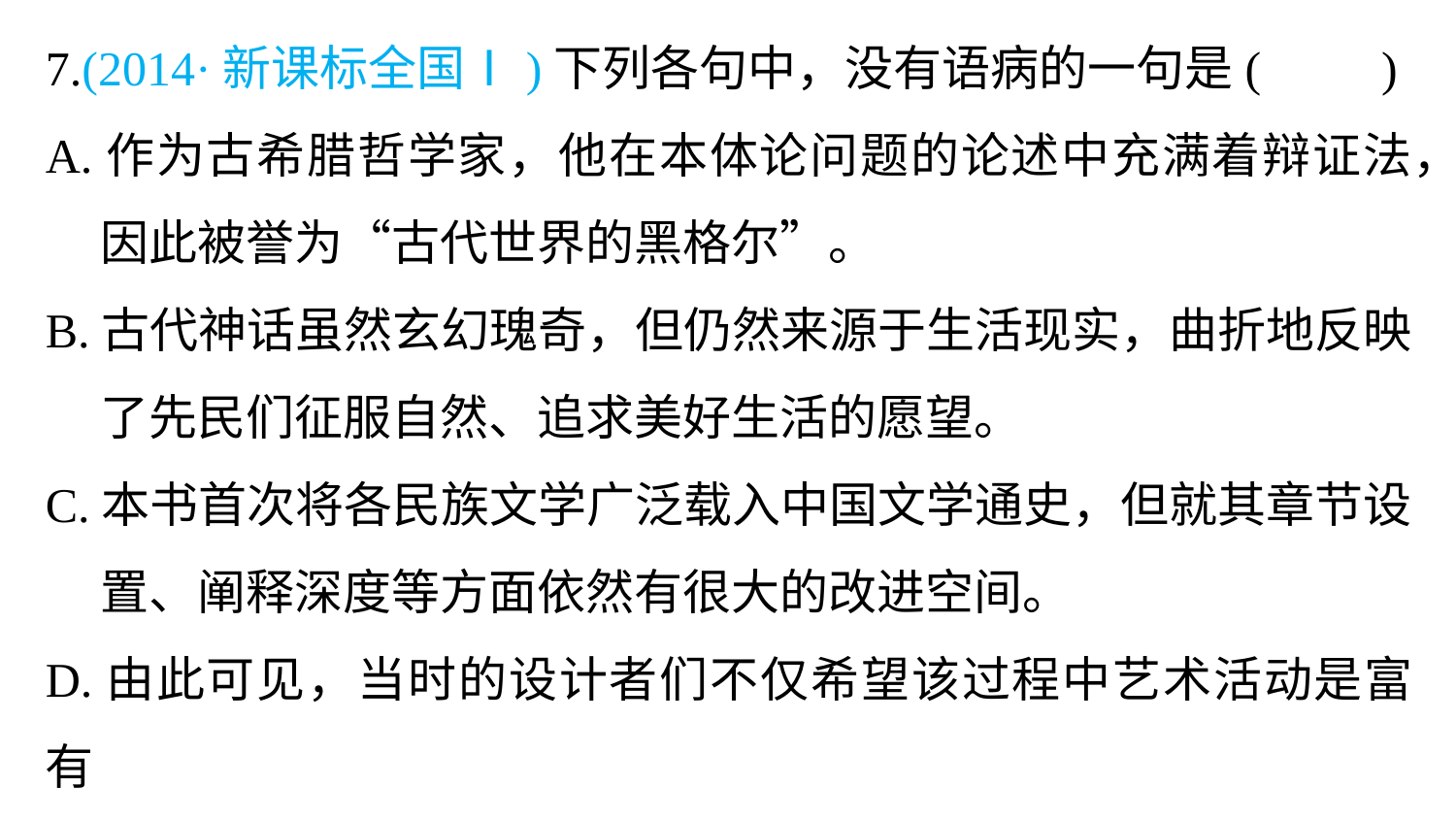

7.(2014·新课标全国Ⅰ)下列各句中，没有语病的一句是(　　)
A.作为古希腊哲学家，他在本体论问题的论述中充满着辩证法，
    因此被誉为“古代世界的黑格尔”。
B.古代神话虽然玄幻瑰奇，但仍然来源于生活现实，曲折地反映
    了先民们征服自然、追求美好生活的愿望。
C.本书首次将各民族文学广泛载入中国文学通史，但就其章节设
    置、阐释深度等方面依然有很大的改进空间。
D.由此可见，当时的设计者们不仅希望该过程中艺术活动是富有
    创造性的，而且技术活动也是富有创造性的。